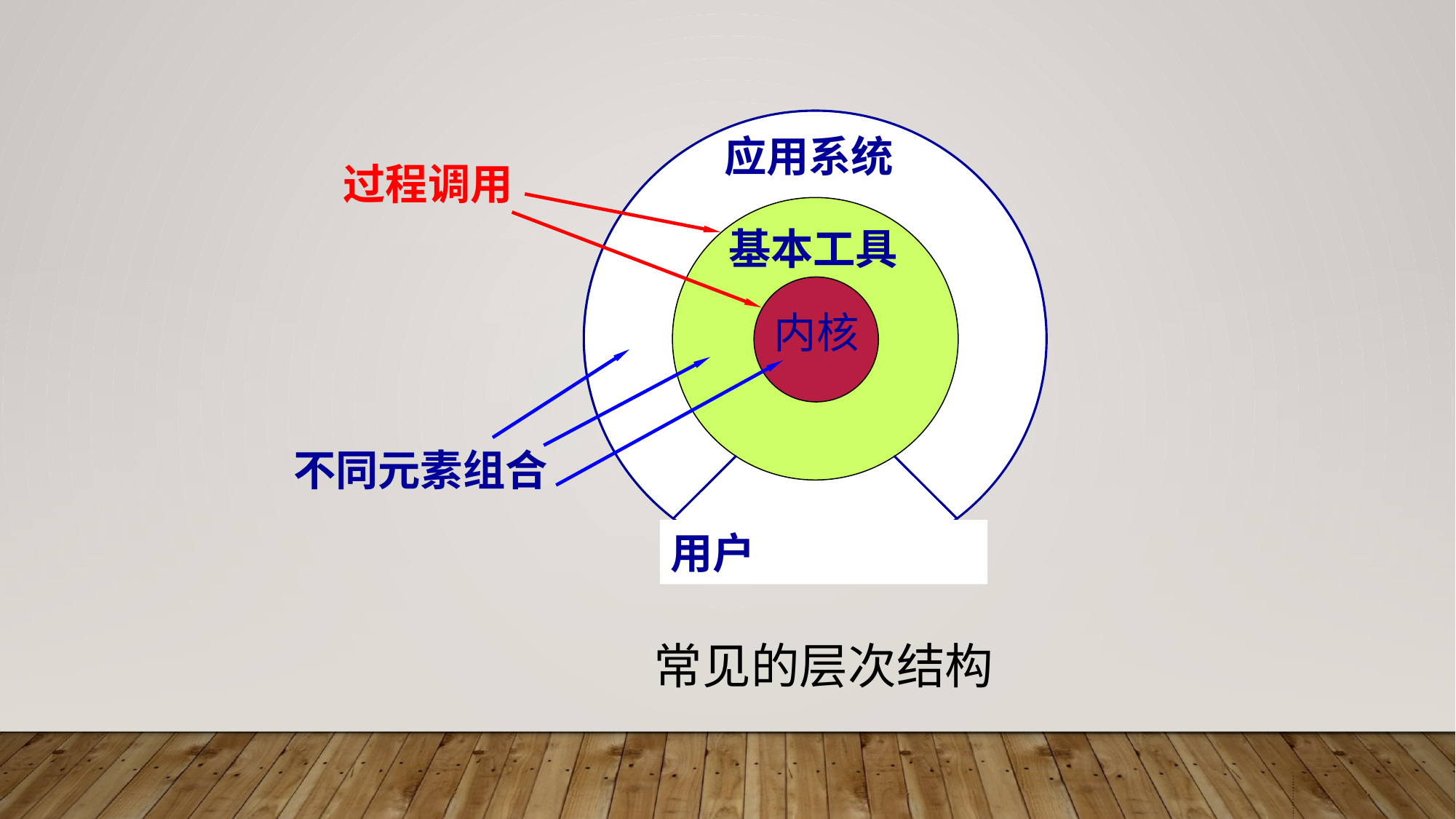

应用系统
过程调用

基本工具

内核

不同元素组合

用户
常见的层次结构
喂饿醋赖蠕榨奠薪枉蛛眉捌用壶刘钵罗荡郎癸哀溅催脊坤氓藐蓖虹扮嘉箱软件体系结构软件体系结构